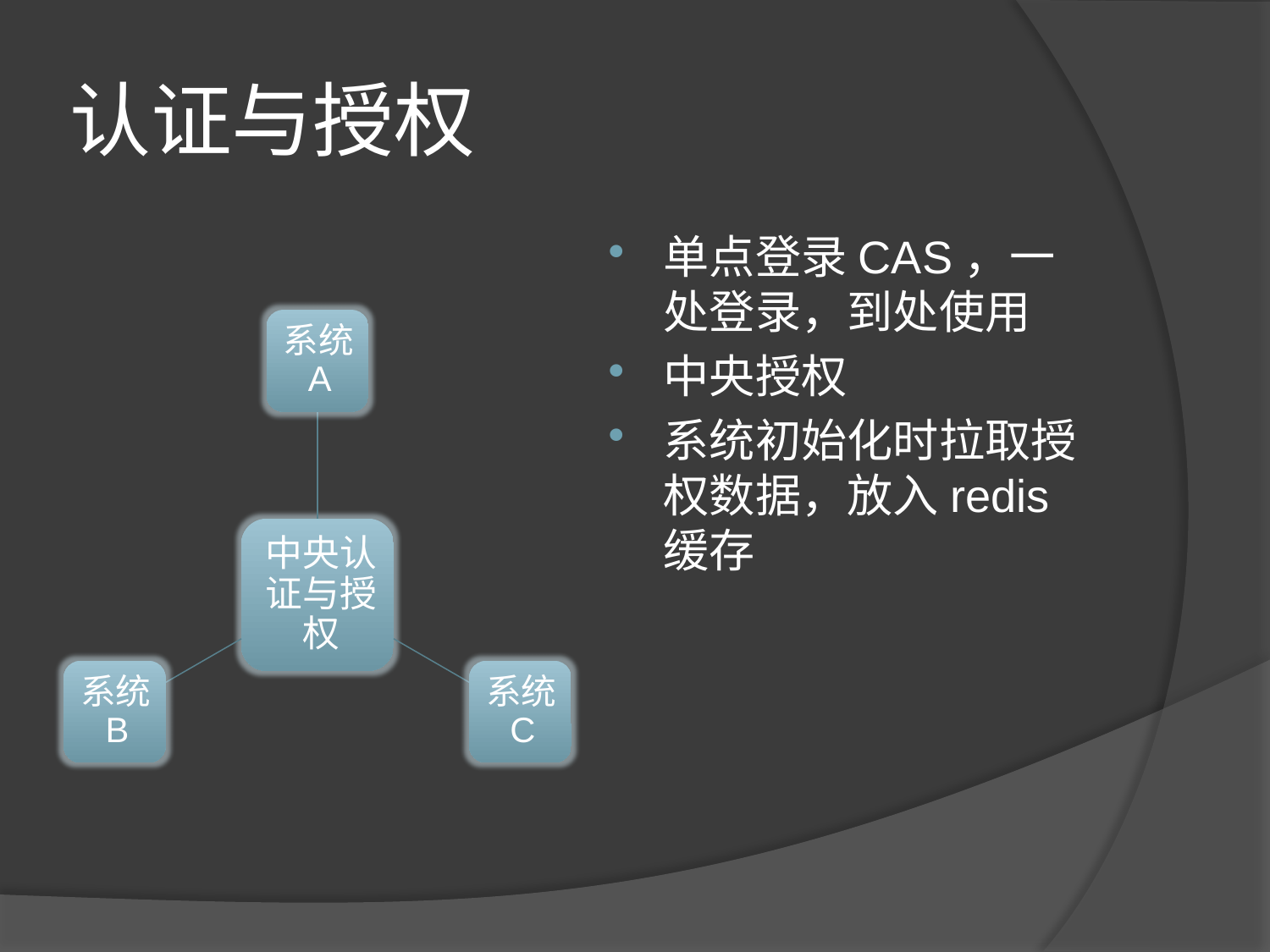

# 认证与授权
中央认证与授权
系统A
系统C
系统B
单点登录CAS，一处登录，到处使用
中央授权
系统初始化时拉取授权数据，放入redis缓存